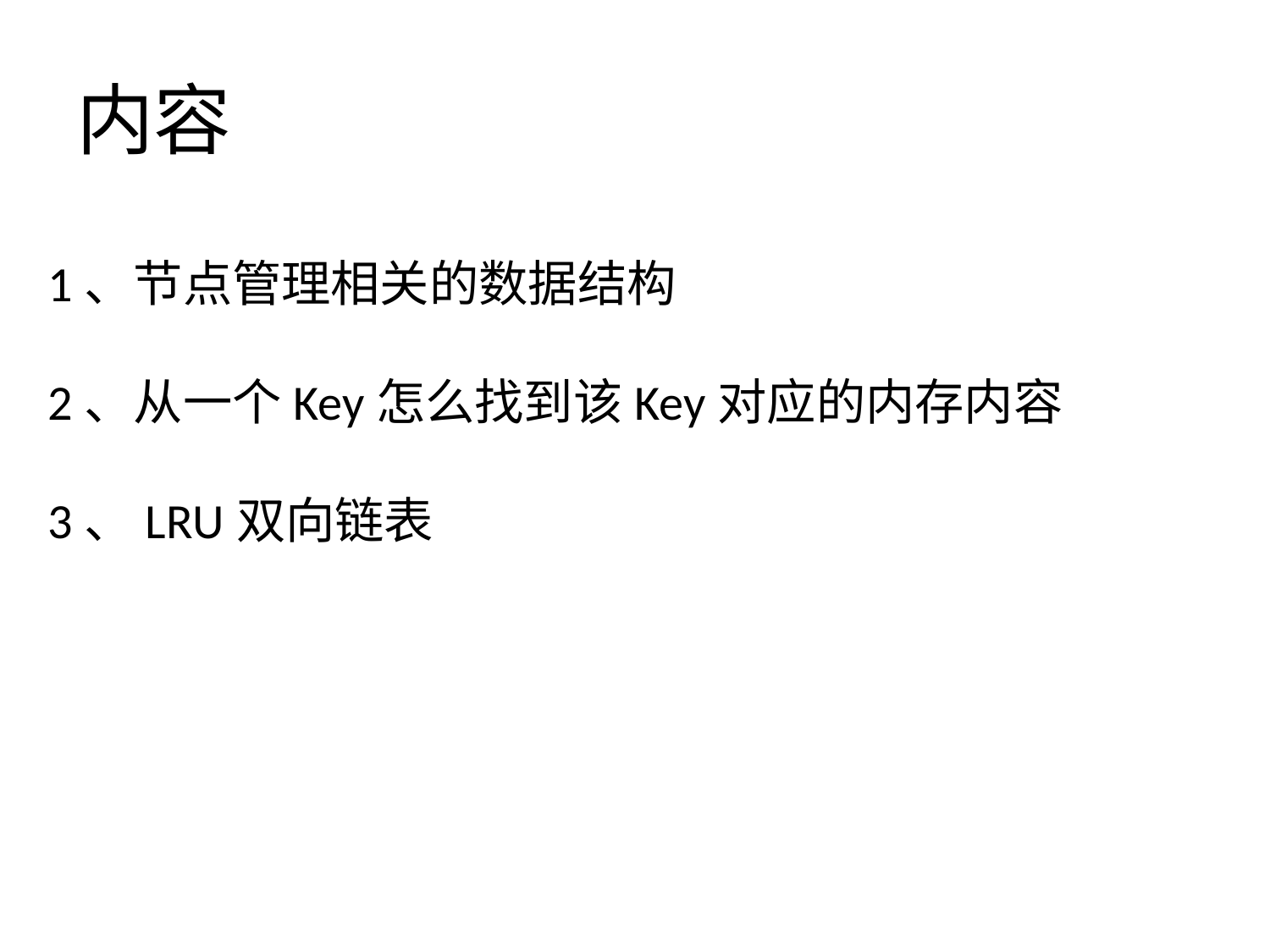

# 内容
1、节点管理相关的数据结构

2、从一个Key怎么找到该Key对应的内存内容

3、LRU双向链表